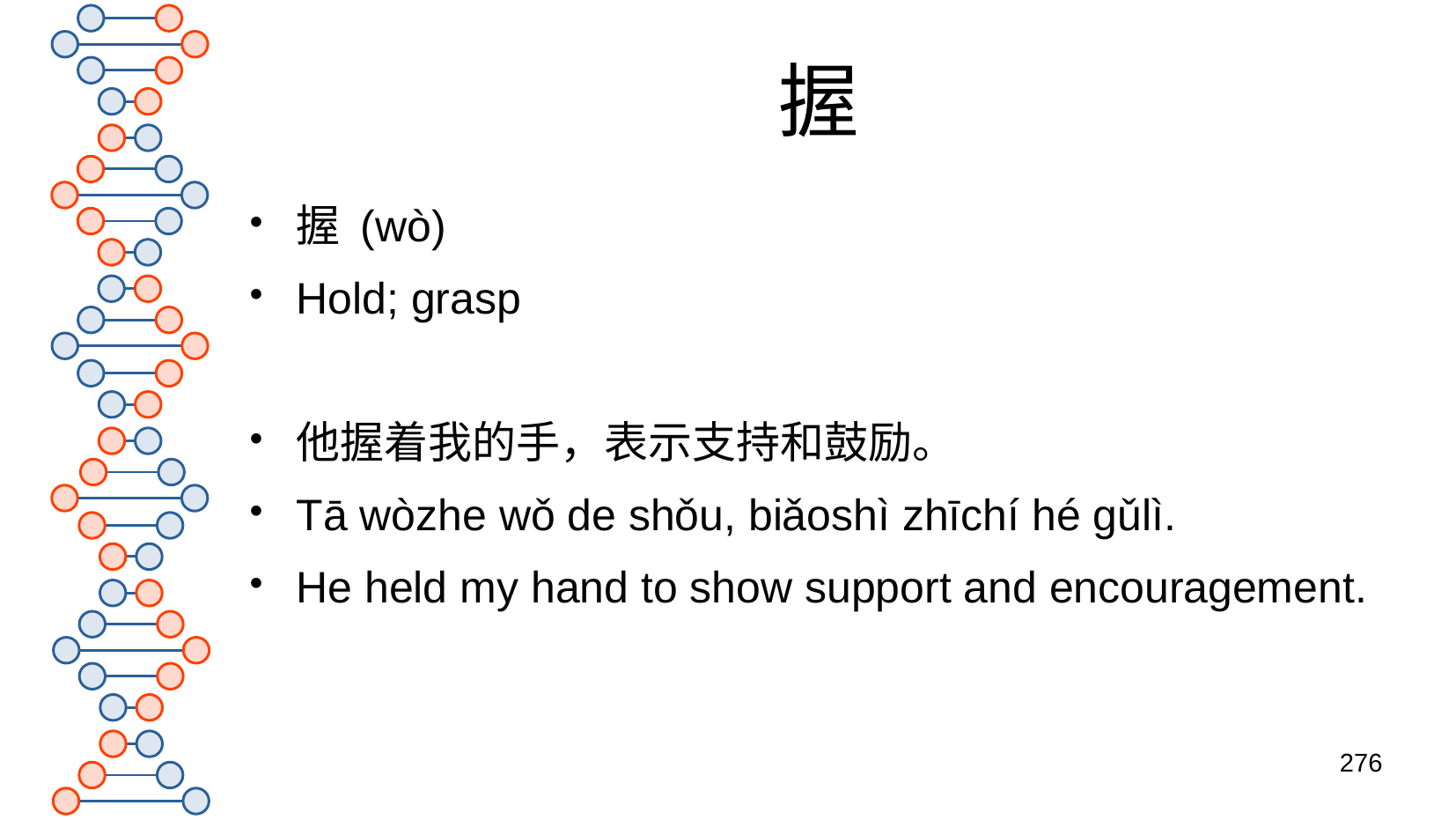

# 握
握 (wò)
Hold; grasp

他握着我的手，表示支持和鼓励。
Tā wòzhe wǒ de shǒu, biǎoshì zhīchí hé gǔlì.
He held my hand to show support and encouragement.

276